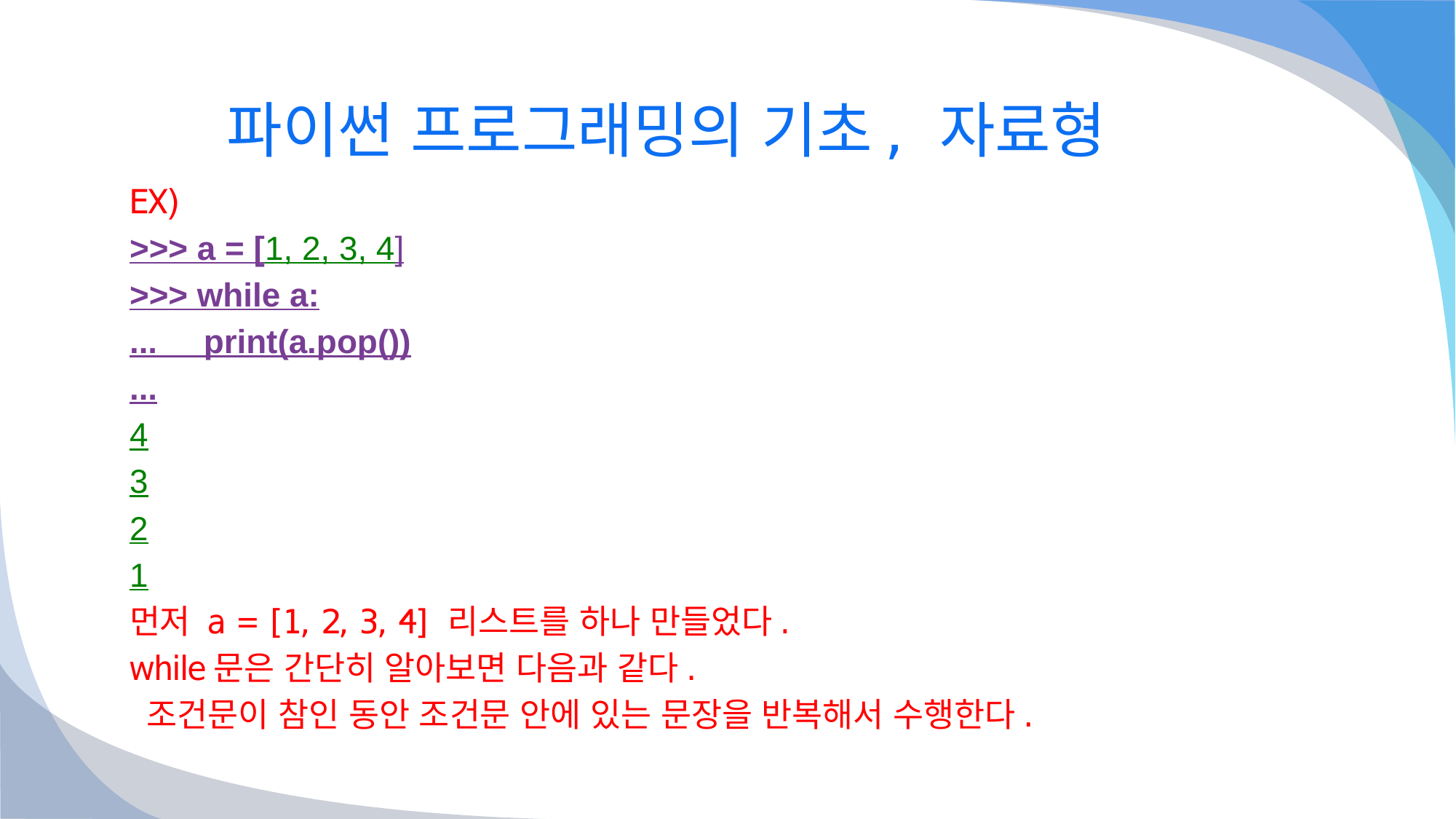

# 파이썬 프로그래밍의 기초, 자료형
EX)
>>> a = [1, 2, 3, 4]
>>> while a:
...     print(a.pop())
...
4
3
2
1
먼저 a = [1, 2, 3, 4] 리스트를 하나 만들었다.
while문은 간단히 알아보면 다음과 같다.
 조건문이 참인 동안 조건문 안에 있는 문장을 반복해서 수행한다.